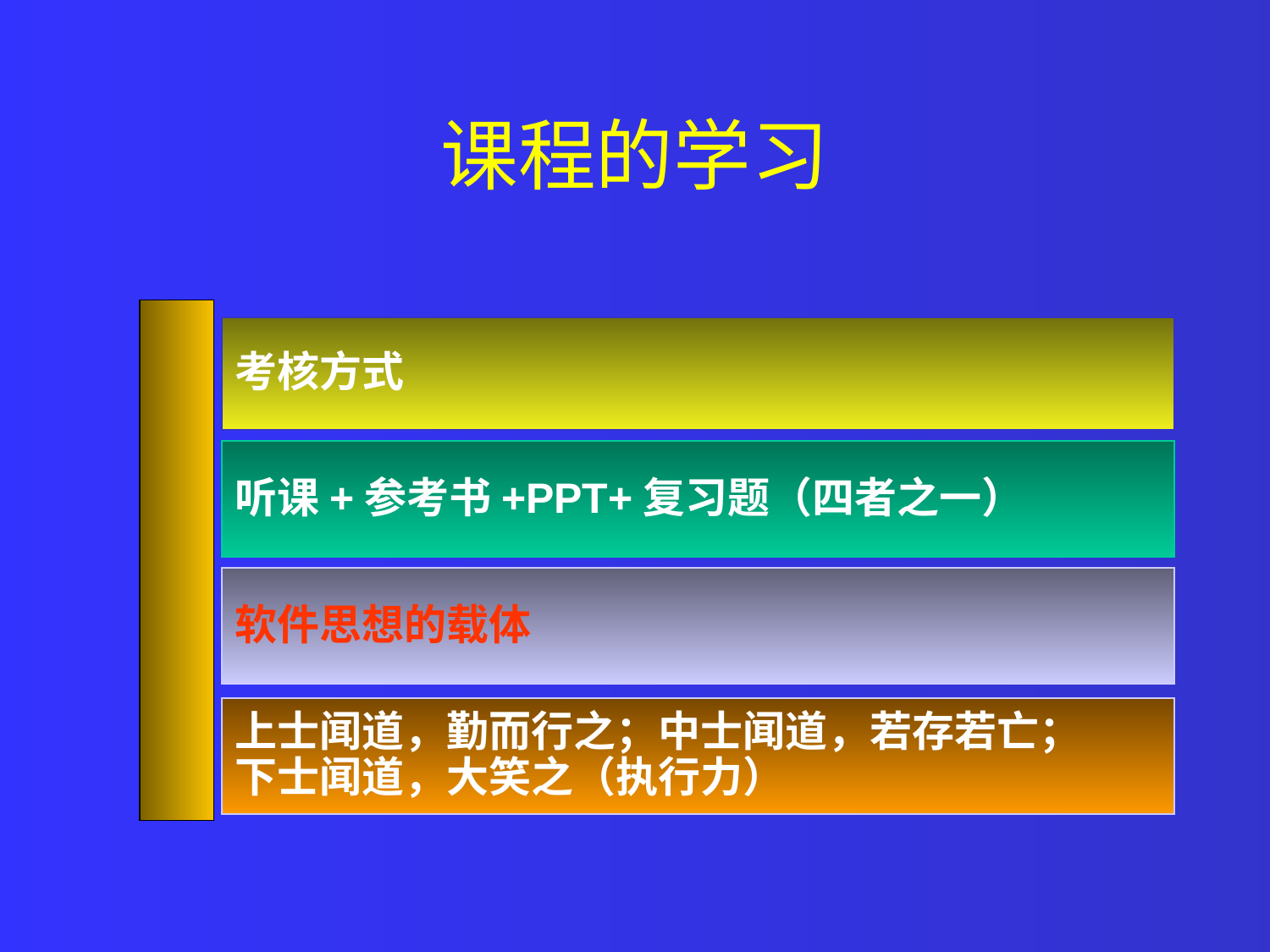

# 课程的学习

考核方式
听课+参考书+PPT+复习题（四者之一）
软件思想的载体
上士闻道，勤而行之；中士闻道，若存若亡；
下士闻道，大笑之（执行力）